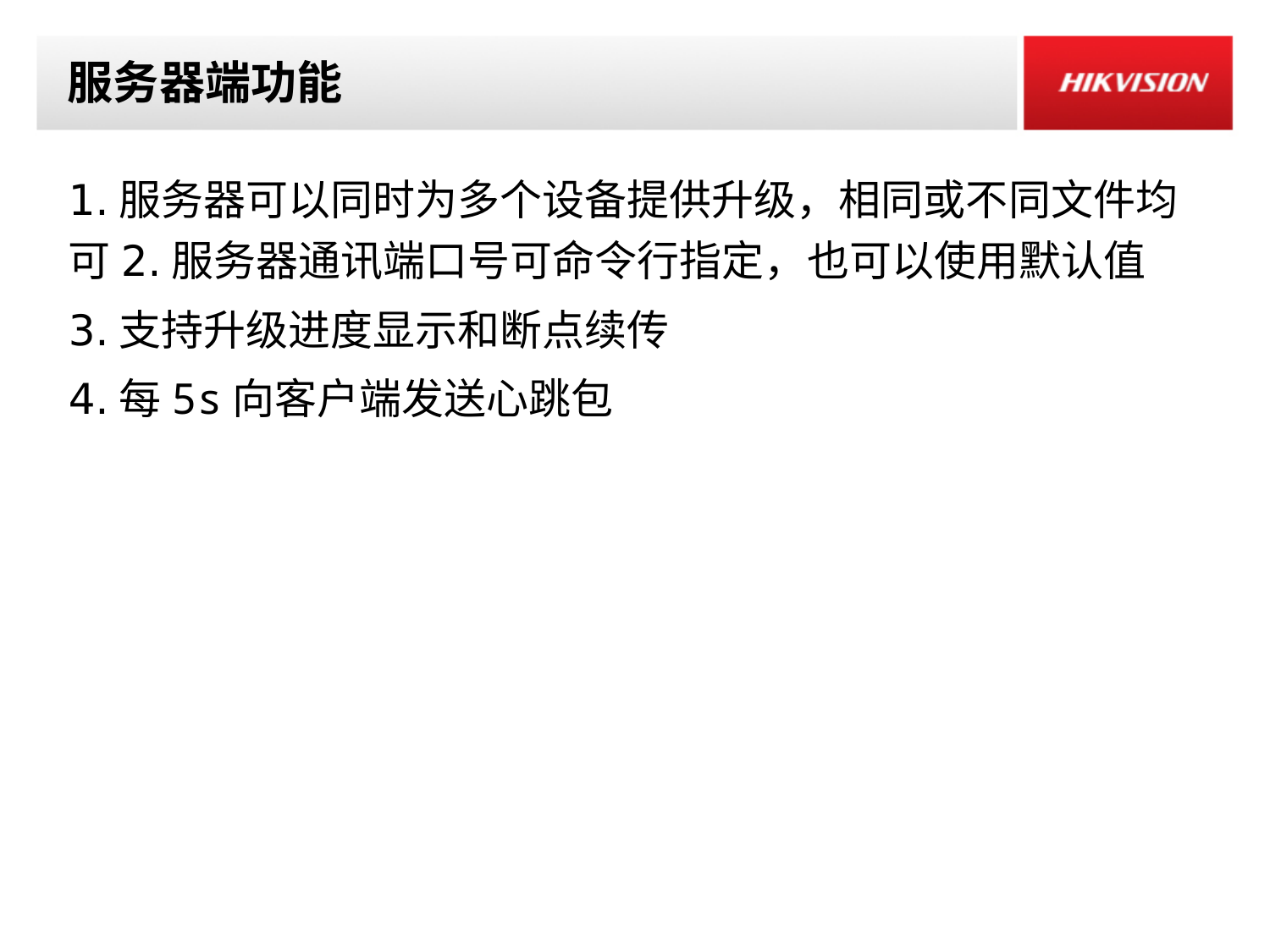

# 服务器端功能
1.服务器可以同时为多个设备提供升级，相同或不同文件均可2.服务器通讯端口号可命令行指定，也可以使用默认值
3.支持升级进度显示和断点续传
4.每5s向客户端发送心跳包